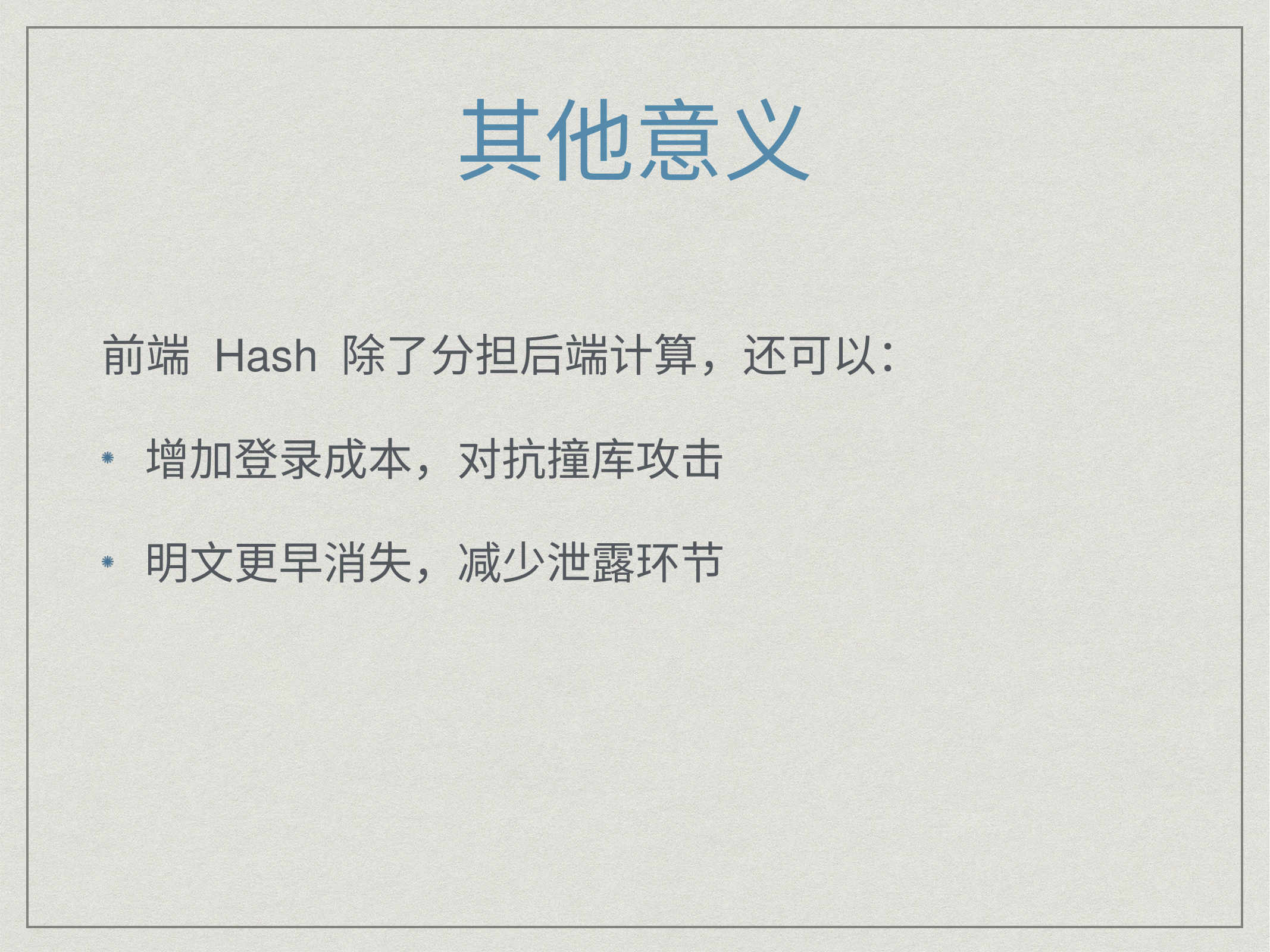

# 其他意义
前端 Hash 除了分担后端计算，还可以：
增加登录成本，对抗撞库攻击
明文更早消失，减少泄露环节